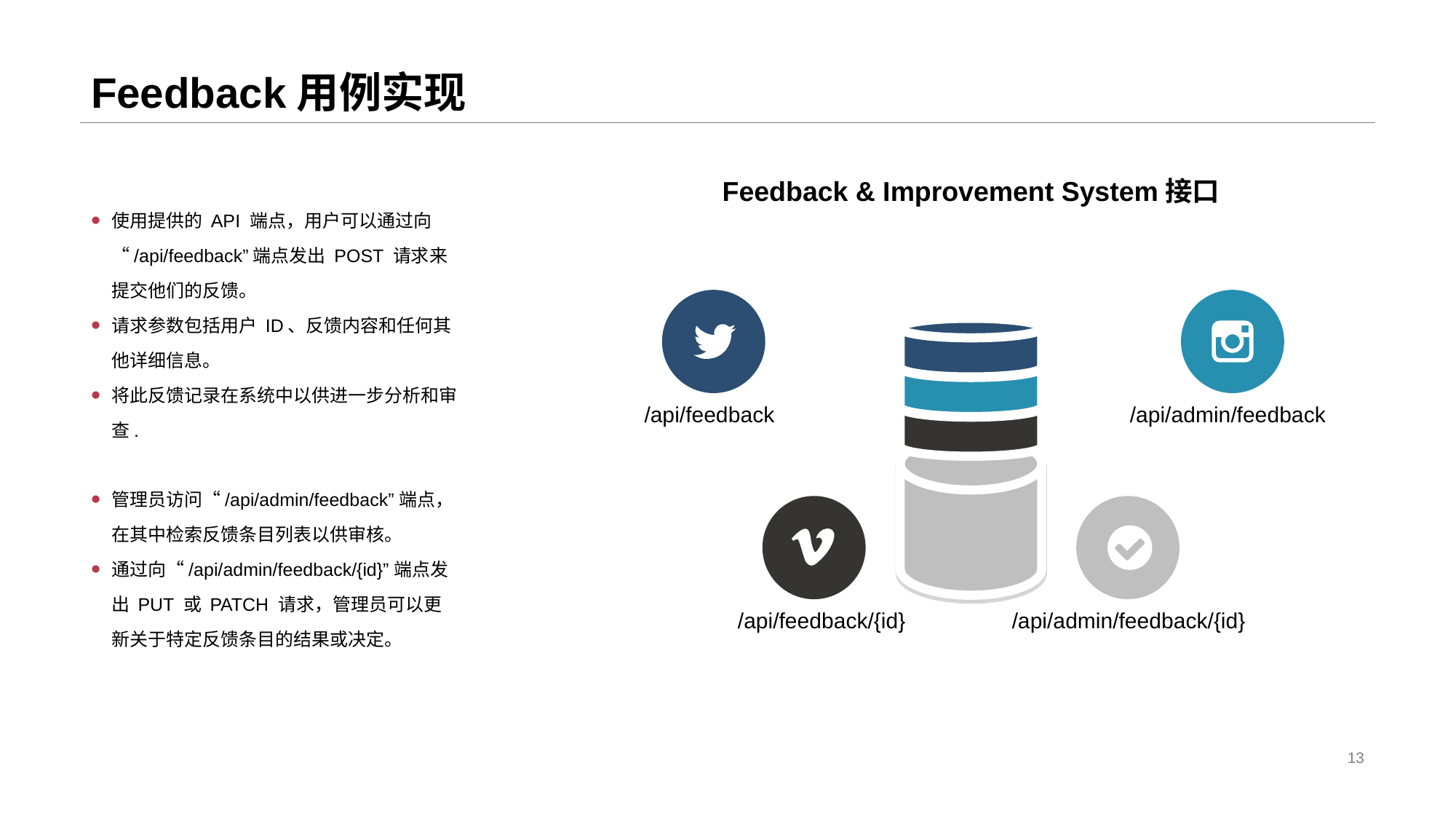

# Feedback用例实现
Feedback & Improvement System接口
使用提供的 API 端点，用户可以通过向“/api/feedback”端点发出 POST 请求来提交他们的反馈。
请求参数包括用户 ID、反馈内容和任何其他详细信息。
将此反馈记录在系统中以供进一步分析和审查.

管理员访问“/api/admin/feedback”端点，在其中检索反馈条目列表以供审核。
通过向“/api/admin/feedback/{id}”端点发出 PUT 或 PATCH 请求，管理员可以更新关于特定反馈条目的结果或决定。

/api/feedback
/api/admin/feedback

/api/feedback/{id}

/api/admin/feedback/{id}
13